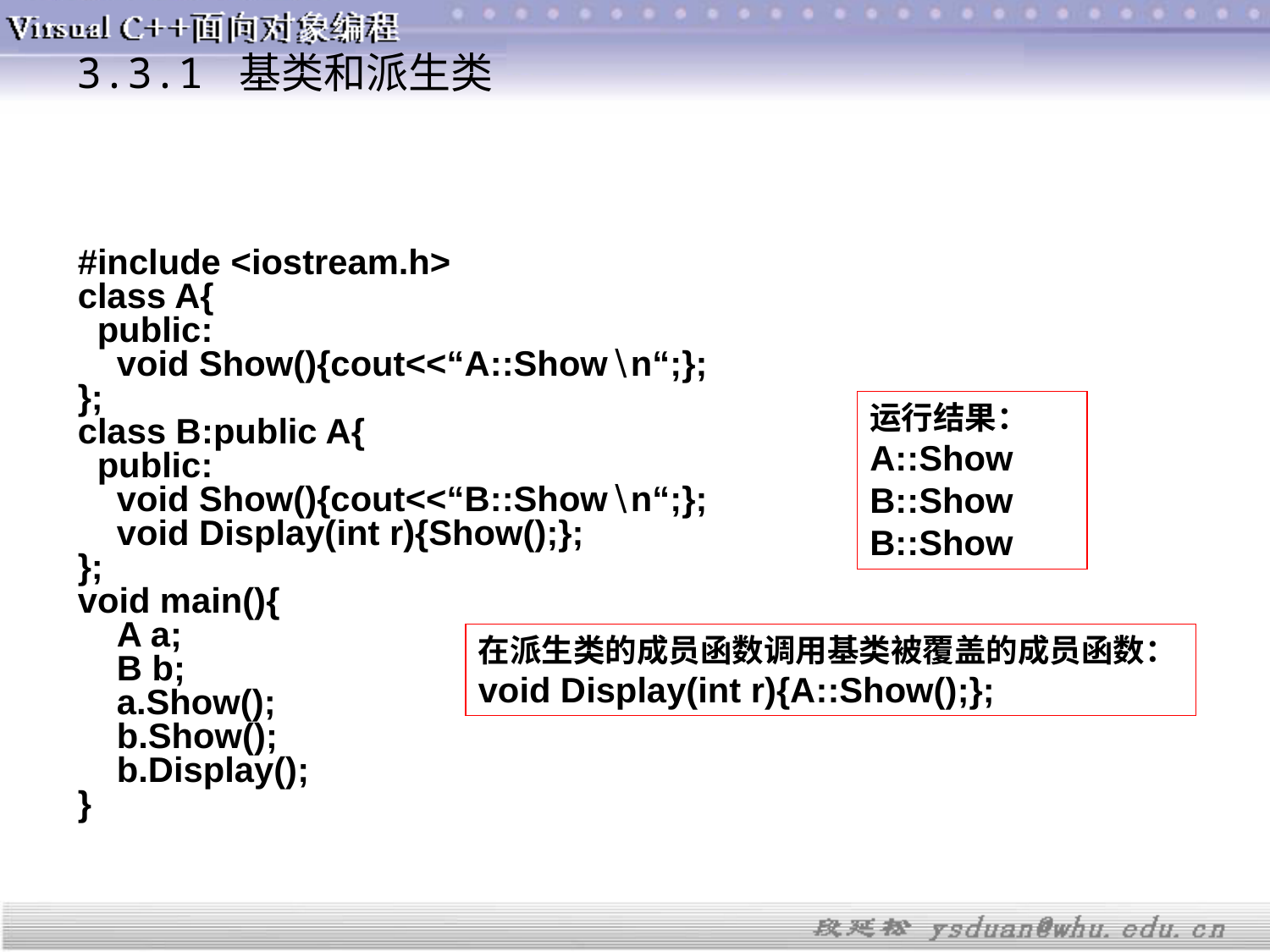

3.3.1 基类和派生类
派生类成员函数对基类成员函数的覆盖  例3-9
#include <iostream.h>
class A{
  public:
    void Show(){cout<<“A::Show∖n“;};
};
class B:public A{
  public:
    void Show(){cout<<“B::Show∖n“;};
    void Display(int r){Show();};
};
void main(){
    A a;
    B b;
    a.Show();
    b.Show();
    b.Display();
}
运行结果：
A::Show
B::Show
B::Show
在派生类的成员函数调用基类被覆盖的成员函数：
void Display(int r){A::Show();};